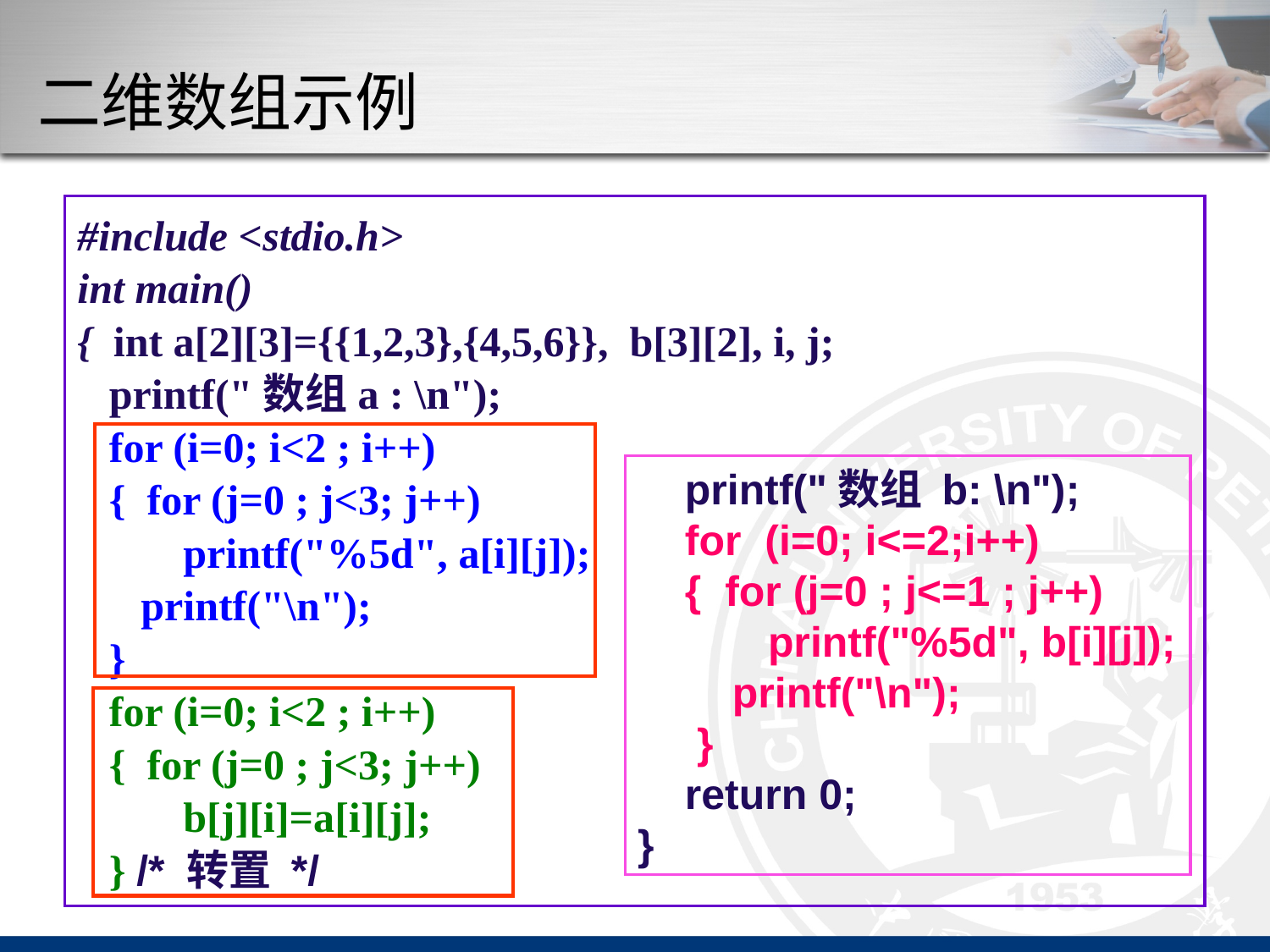

# 二维数组示例
#include <stdio.h>
int main()
{  int a[2][3]={{1,2,3},{4,5,6}},  b[3][2], i, j;
   printf("数组a : \n");
   for (i=0; i<2 ; i++)
   {  for (j=0 ; j<3; j++)
          printf("%5d", a[i][j]);
      printf("\n");
   }
   for (i=0; i<2 ; i++)
   {  for (j=0 ; j<3; j++)
          b[j][i]=a[i][j];
   } /* 转置 */

    printf("数组 b: \n");
    for  (i=0; i<=2;i++)
    {  for (j=0 ; j<=1 ; j++)
           printf("%5d", b[i][j]);
        printf("\n");
     }
    return 0;
}